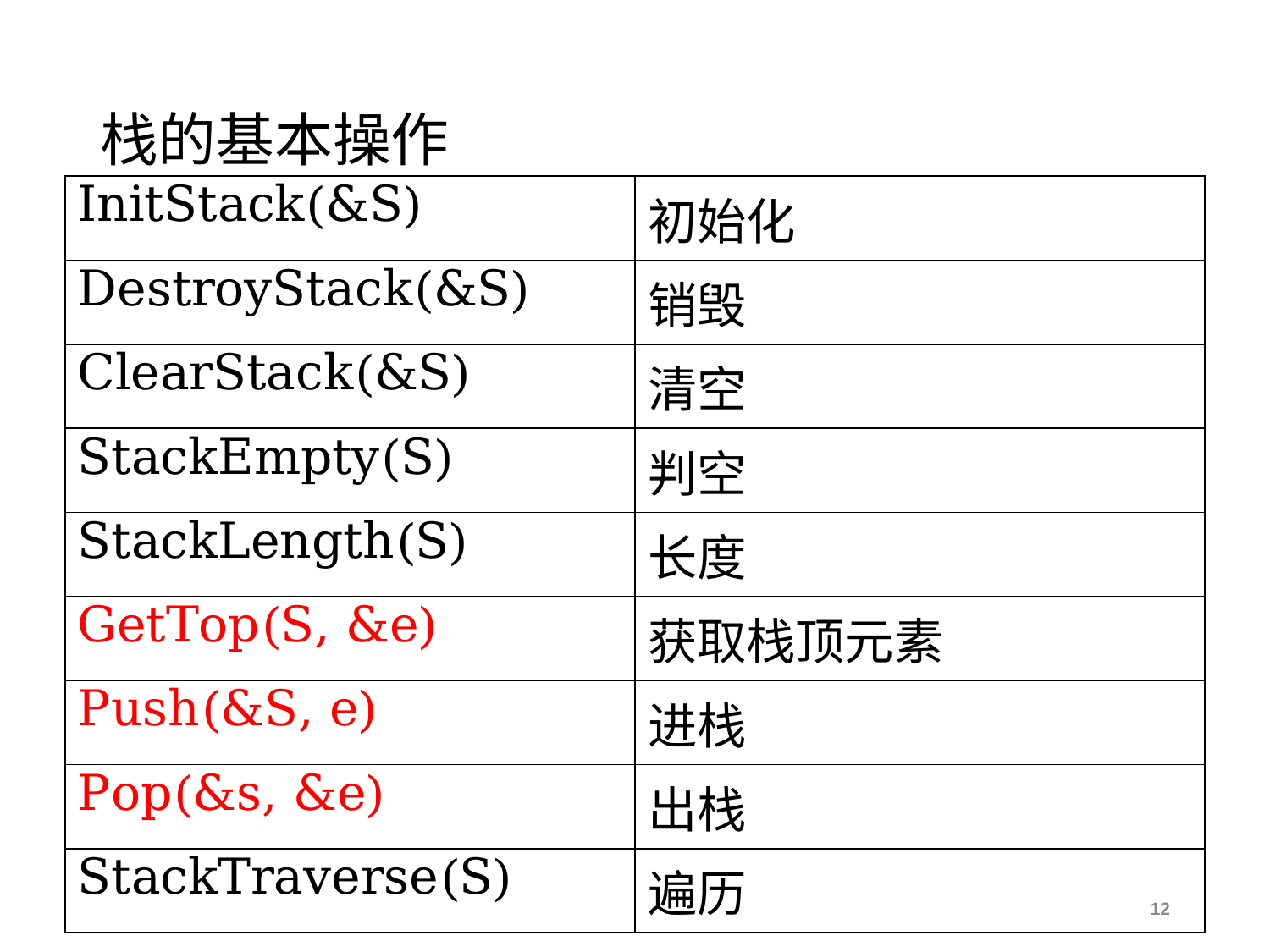

# 栈的基本操作
| InitStack(&S) | 初始化 |
| --- | --- |
| DestroyStack(&S) | 销毁 |
| ClearStack(&S) | 清空 |
| StackEmpty(S) | 判空 |
| StackLength(S) | 长度 |
| GetTop(S, &e) | 获取栈顶元素 |
| Push(&S, e) | 进栈 |
| Pop(&s, &e) | 出栈 |
| StackTraverse(S) | 遍历 |
12